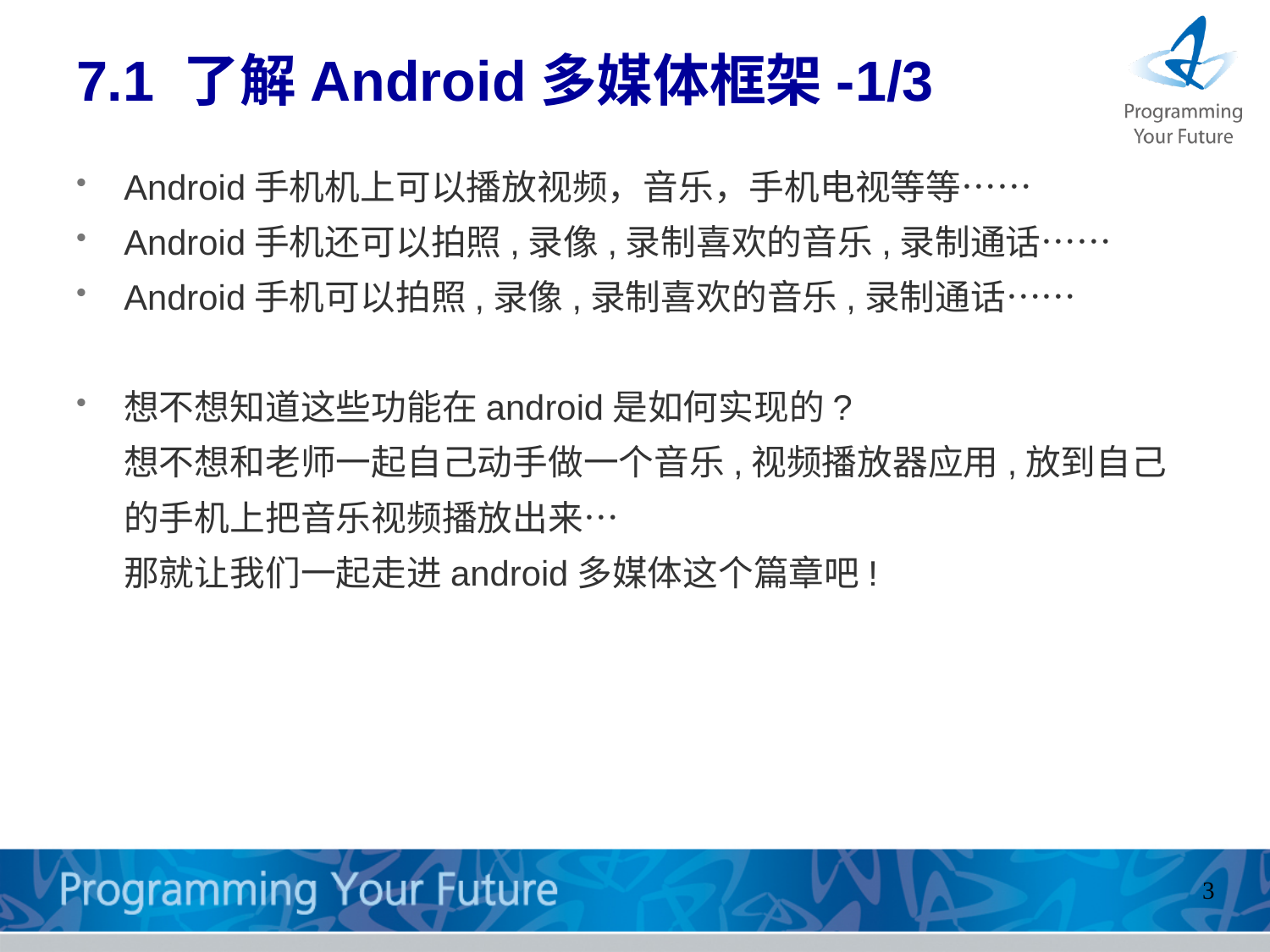

# 7.1 了解Android多媒体框架-1/3
Android手机机上可以播放视频，音乐，手机电视等等……
Android手机还可以拍照,录像,录制喜欢的音乐,录制通话……
Android手机可以拍照,录像,录制喜欢的音乐,录制通话……

想不想知道这些功能在android是如何实现的?
想不想和老师一起自己动手做一个音乐,视频播放器应用,放到自己的手机上把音乐视频播放出来…
那就让我们一起走进android多媒体这个篇章吧!